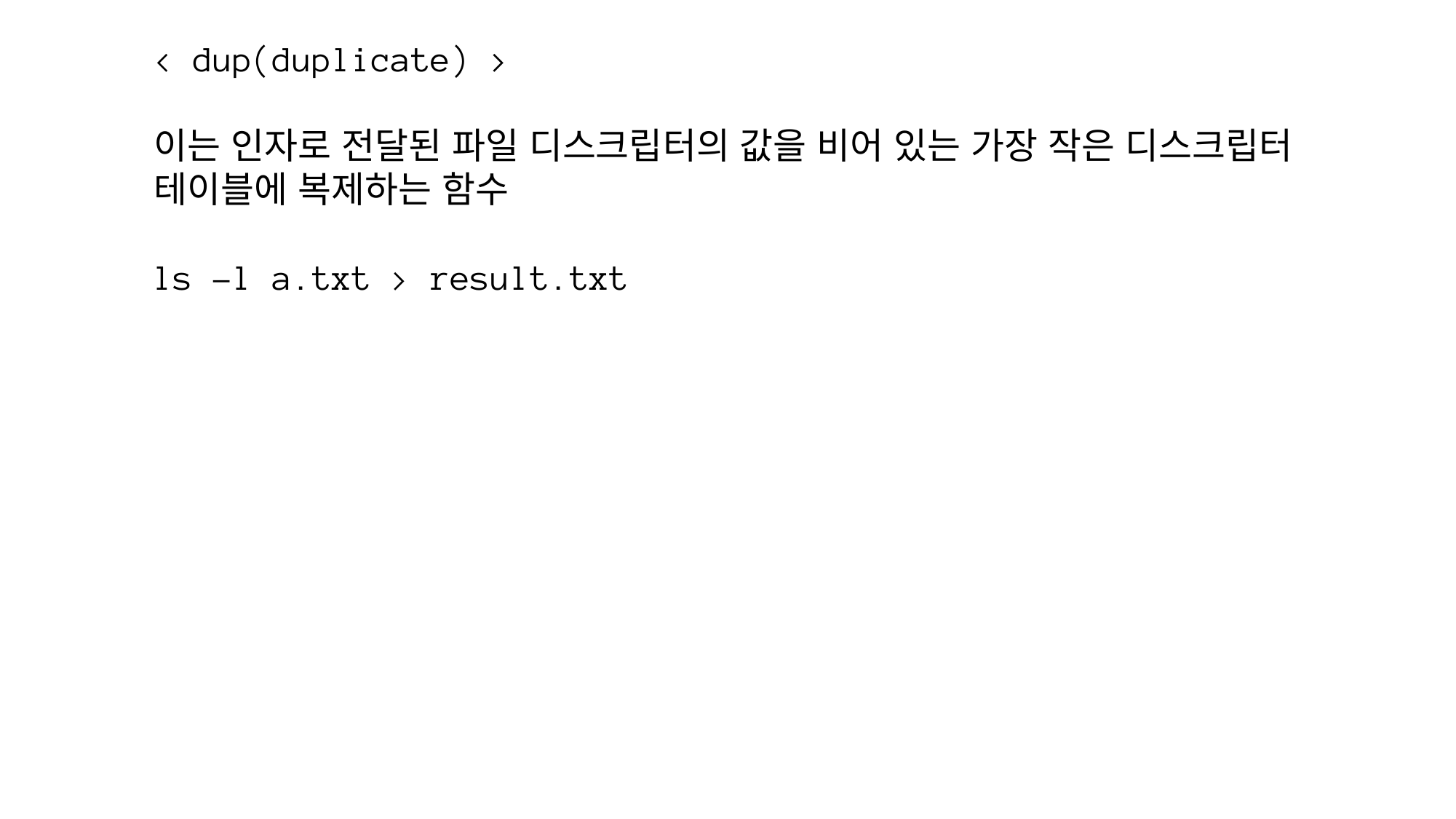

< dup(duplicate) >

이는 인자로 전달된 파일 디스크립터의 값을 비어 있는 가장 작은 디스크립터
테이블에 복제하는 함수

ls -l a.txt > result.txt